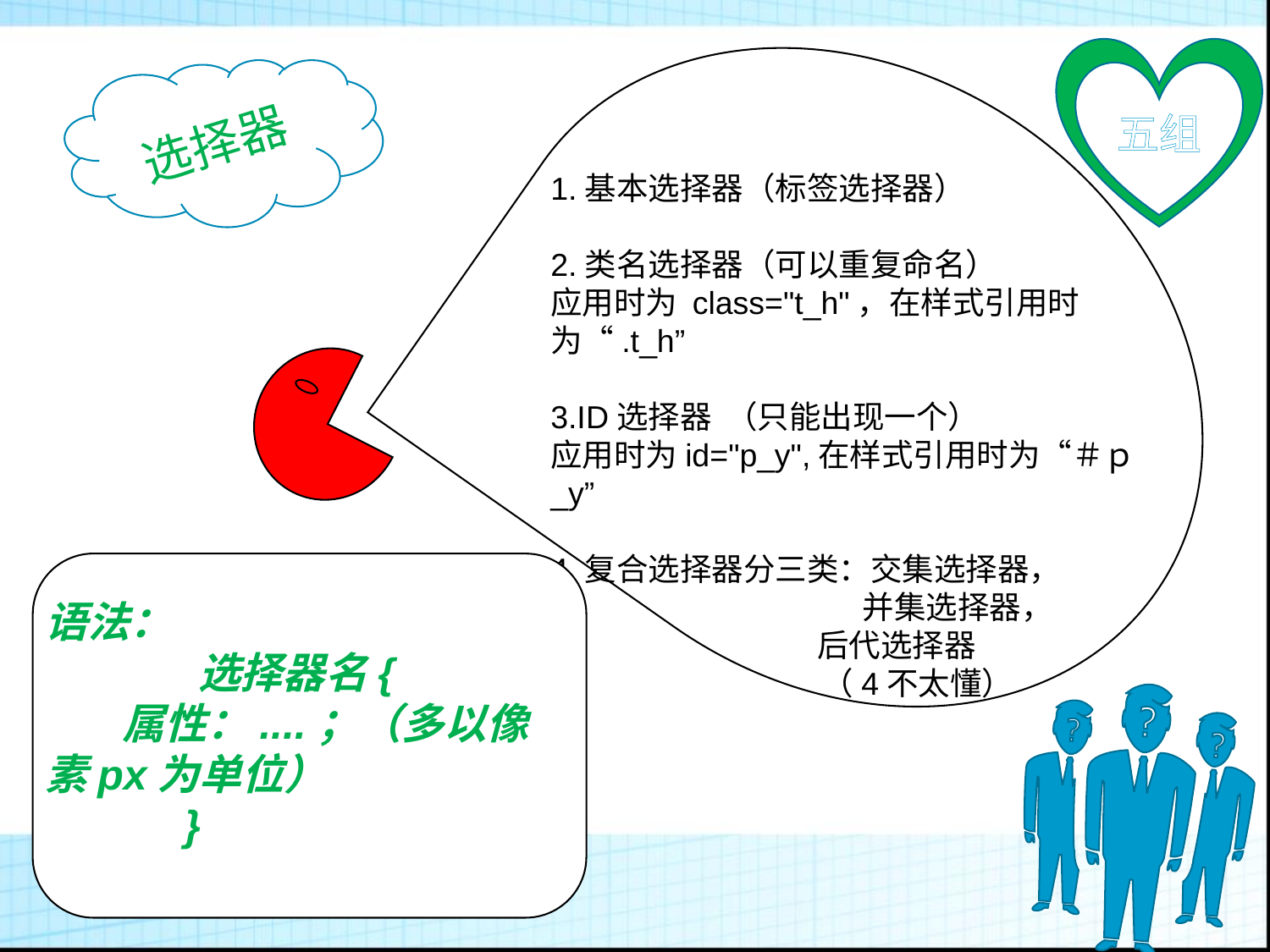

五组

选择器
1.基本选择器（标签选择器）

2.类名选择器（可以重复命名）
应用时为 class="t_h"，在样式引用时为“.t_h”

3.ID选择器  （只能出现一个）
应用时为id="p_y",在样式引用时为“＃ｐ_y”

4.复合选择器分三类：交集选择器，
		       并集选择器，
                                    后代选择器
	                   （4不太懂）

语法：
               选择器名{
       属性：....；（多以像素px为单位）
	 }